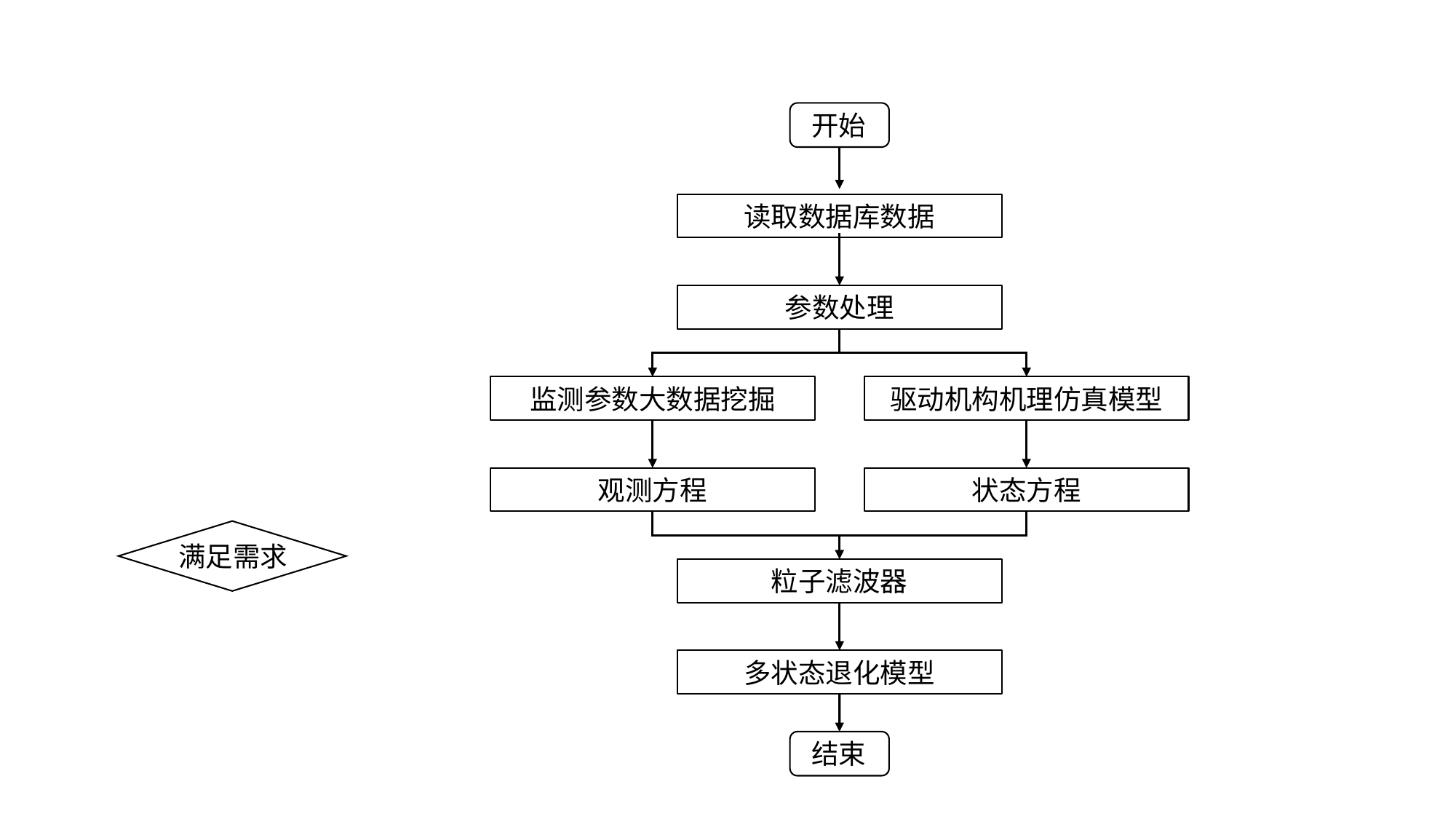

开始
读取数据库数据
参数处理
驱动机构机理仿真模型
监测参数大数据挖掘
观测方程
状态方程

满足需求
粒子滤波器
多状态退化模型

结束